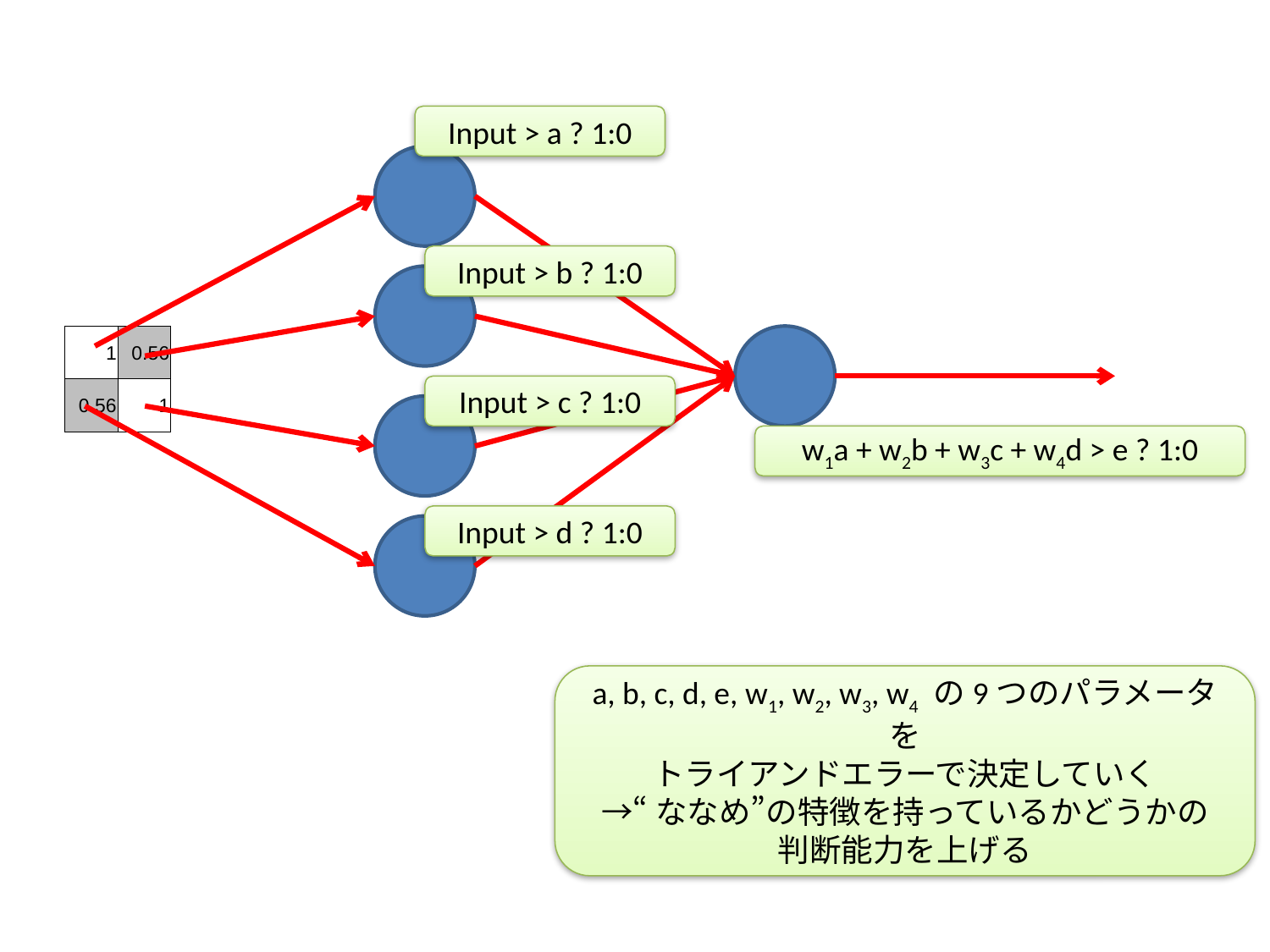

Input > a ? 1:0

Input > b ? 1:0

| 1 | 0.56 |
| --- | --- |
| 0.56 | 1 |

Input > c ? 1:0

w1a + w2b + w3c + w4d > e ? 1:0
Input > d ? 1:0

a, b, c, d, e, w1, w2, w3, w4 の9つのパラメータを
トライアンドエラーで決定していく
→“ななめ”の特徴を持っているかどうかの
判断能力を上げる